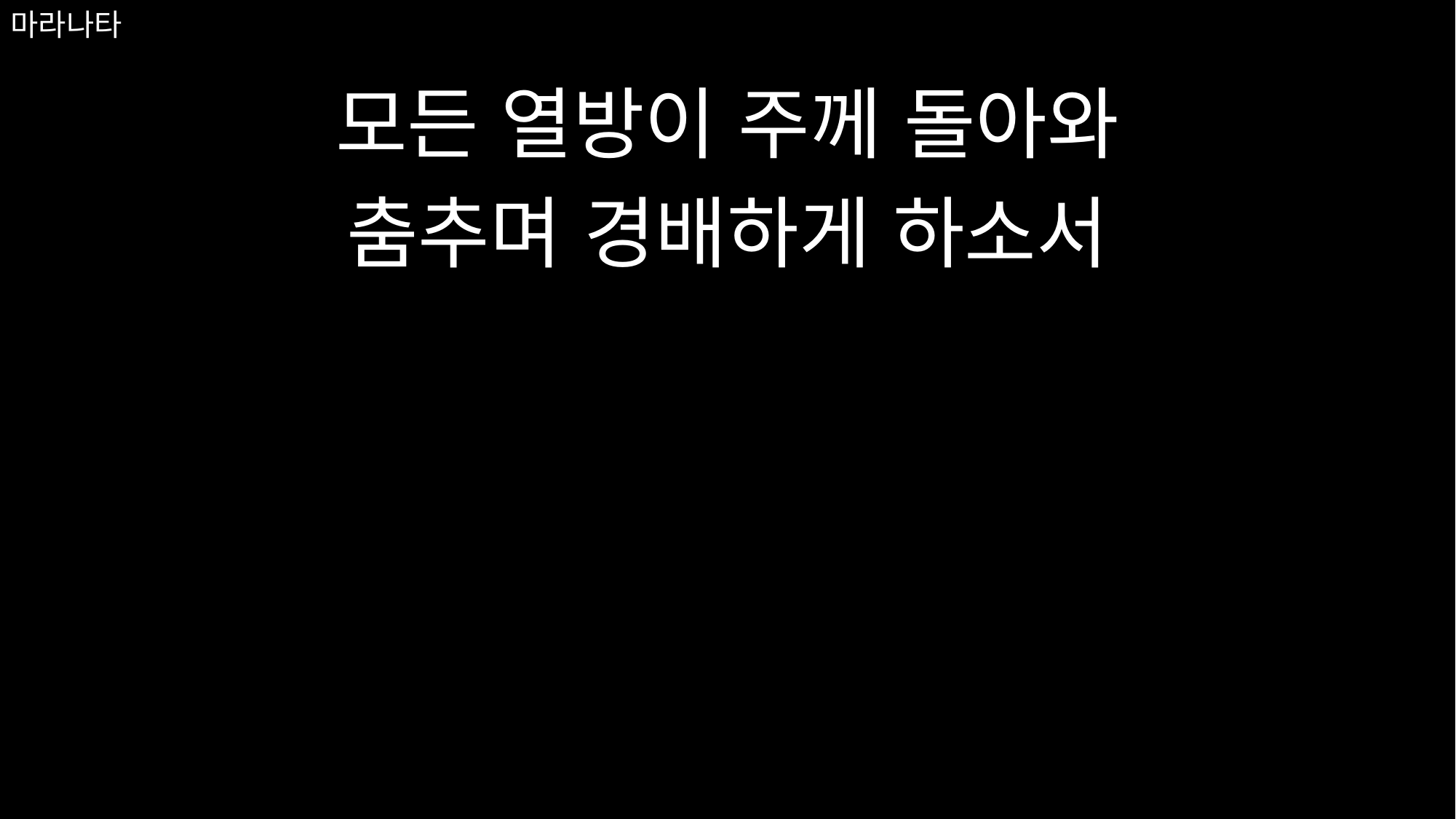

# 마라나타
모든 열방이 주께 돌아와
춤추며 경배하게 하소서